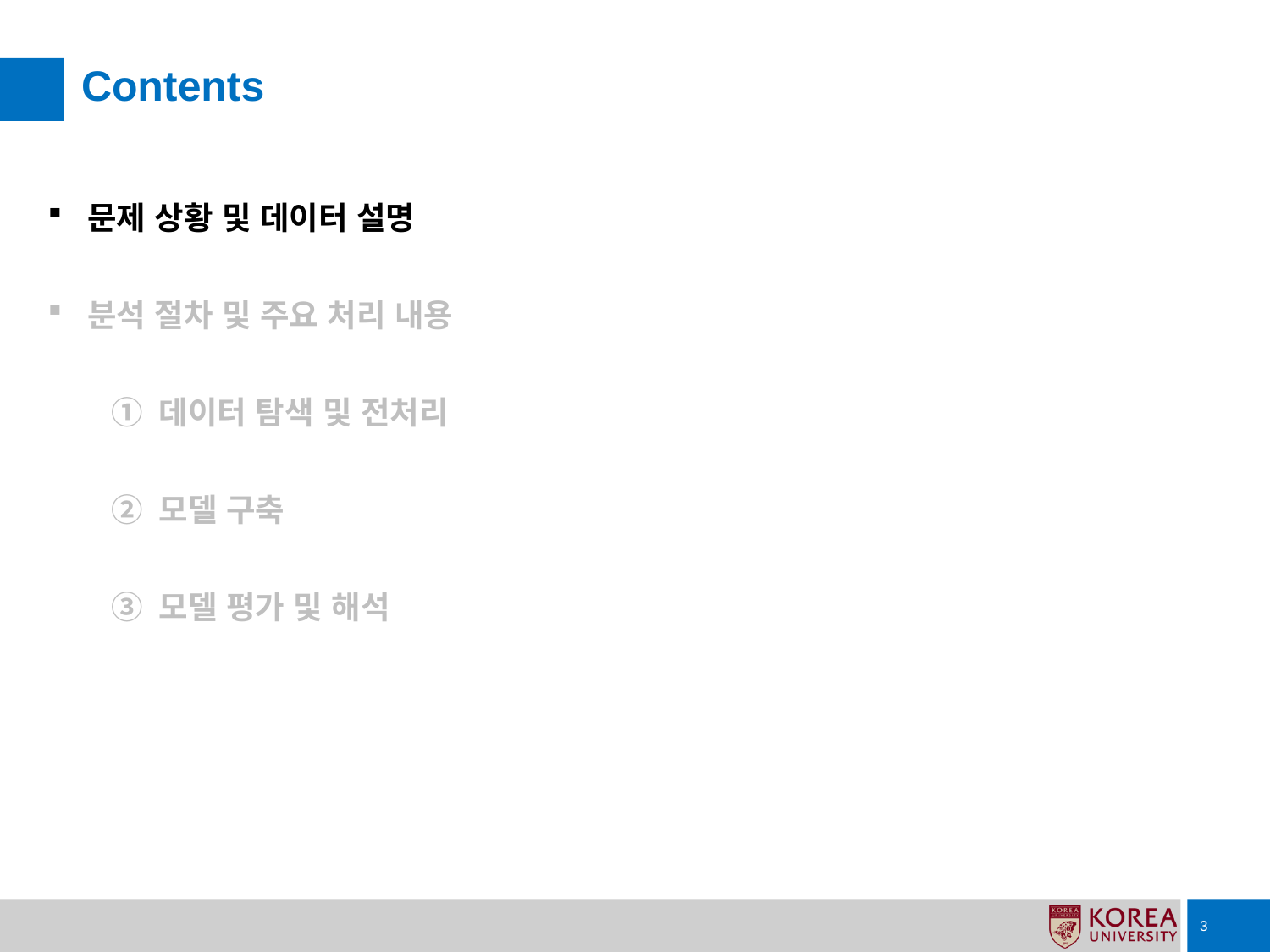

# Contents
문제 상황 및 데이터 설명
분석 절차 및 주요 처리 내용
데이터 탐색 및 전처리
모델 구축
모델 평가 및 해석